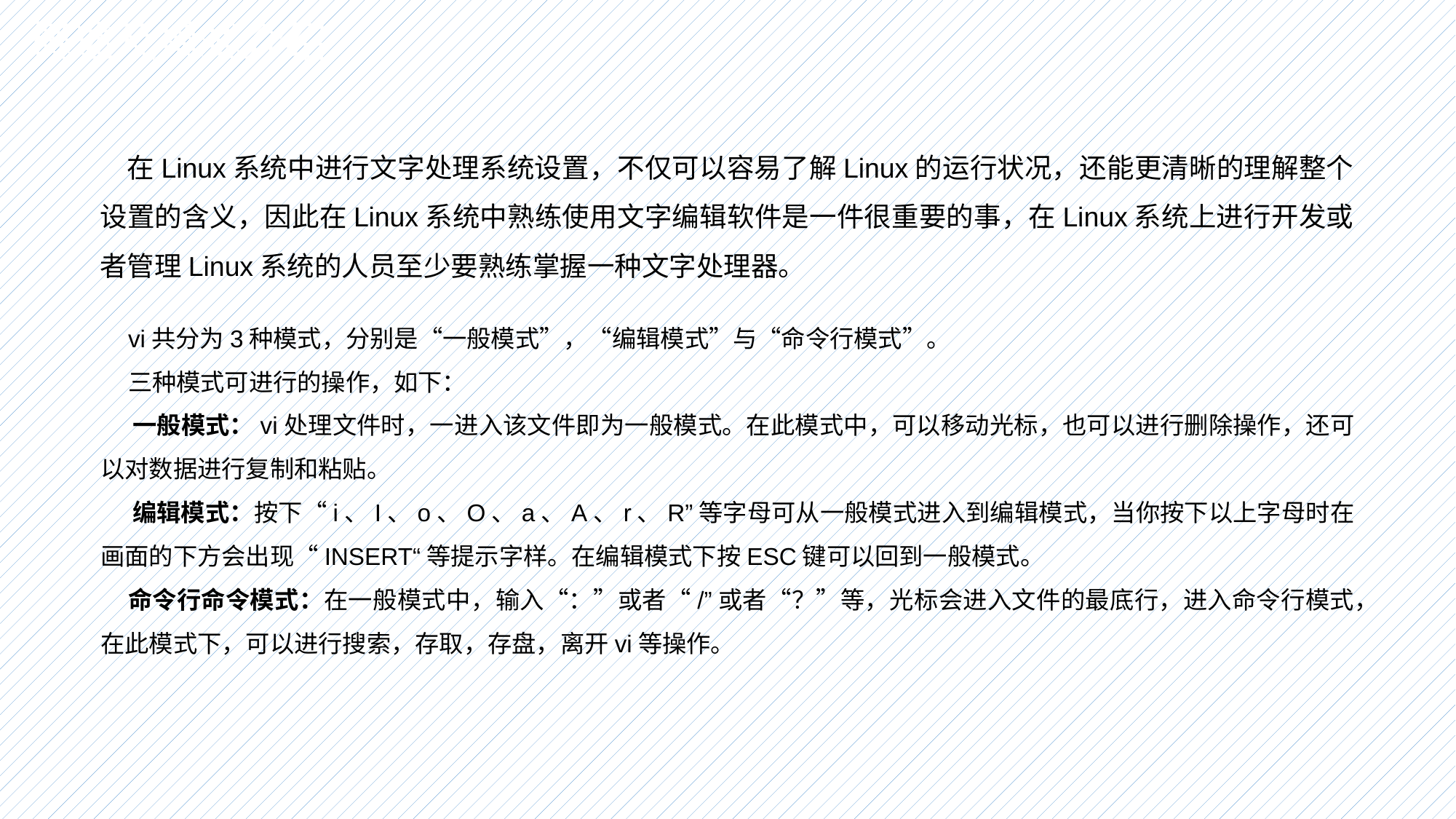

概述及模式介绍
在Linux系统中进行文字处理系统设置，不仅可以容易了解Linux的运行状况，还能更清晰的理解整个设置的含义，因此在Linux系统中熟练使用文字编辑软件是一件很重要的事，在Linux系统上进行开发或者管理Linux系统的人员至少要熟练掌握一种文字处理器。
vi共分为3种模式，分别是“一般模式”，“编辑模式”与“命令行模式”。
三种模式可进行的操作，如下：
一般模式：vi处理文件时，一进入该文件即为一般模式。在此模式中，可以移动光标，也可以进行删除操作，还可以对数据进行复制和粘贴。
编辑模式：按下“i、I、o、O、a、A、r、R”等字母可从一般模式进入到编辑模式，当你按下以上字母时在画面的下方会出现“INSERT“等提示字样。在编辑模式下按ESC键可以回到一般模式。
命令行命令模式：在一般模式中，输入“：”或者“/”或者“？”等，光标会进入文件的最底行，进入命令行模式，在此模式下，可以进行搜索，存取，存盘，离开vi等操作。